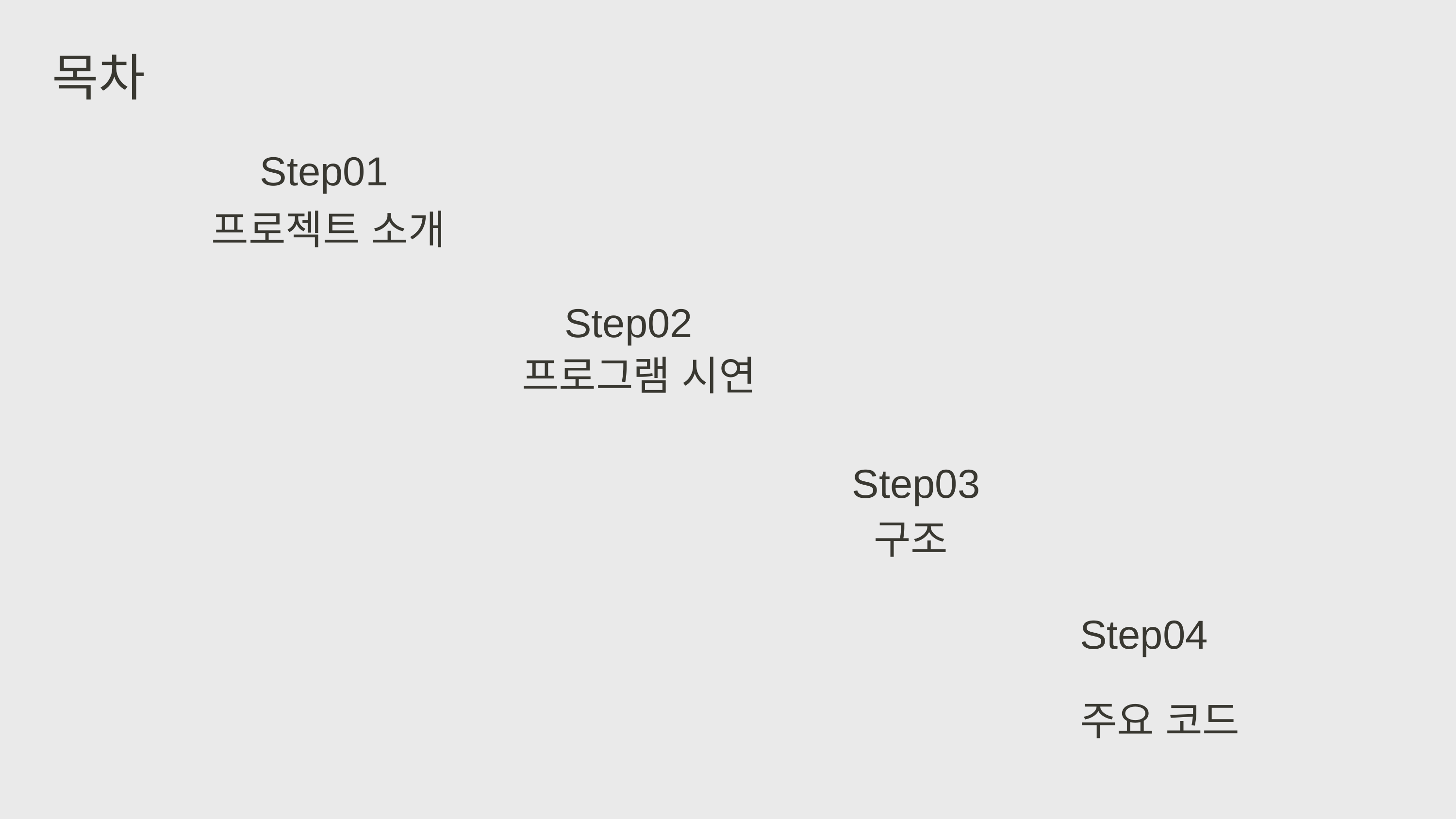

목차
Step01
프로젝트 소개
Step02
프로그램 시연
Step03
구조
Step04
주요 코드